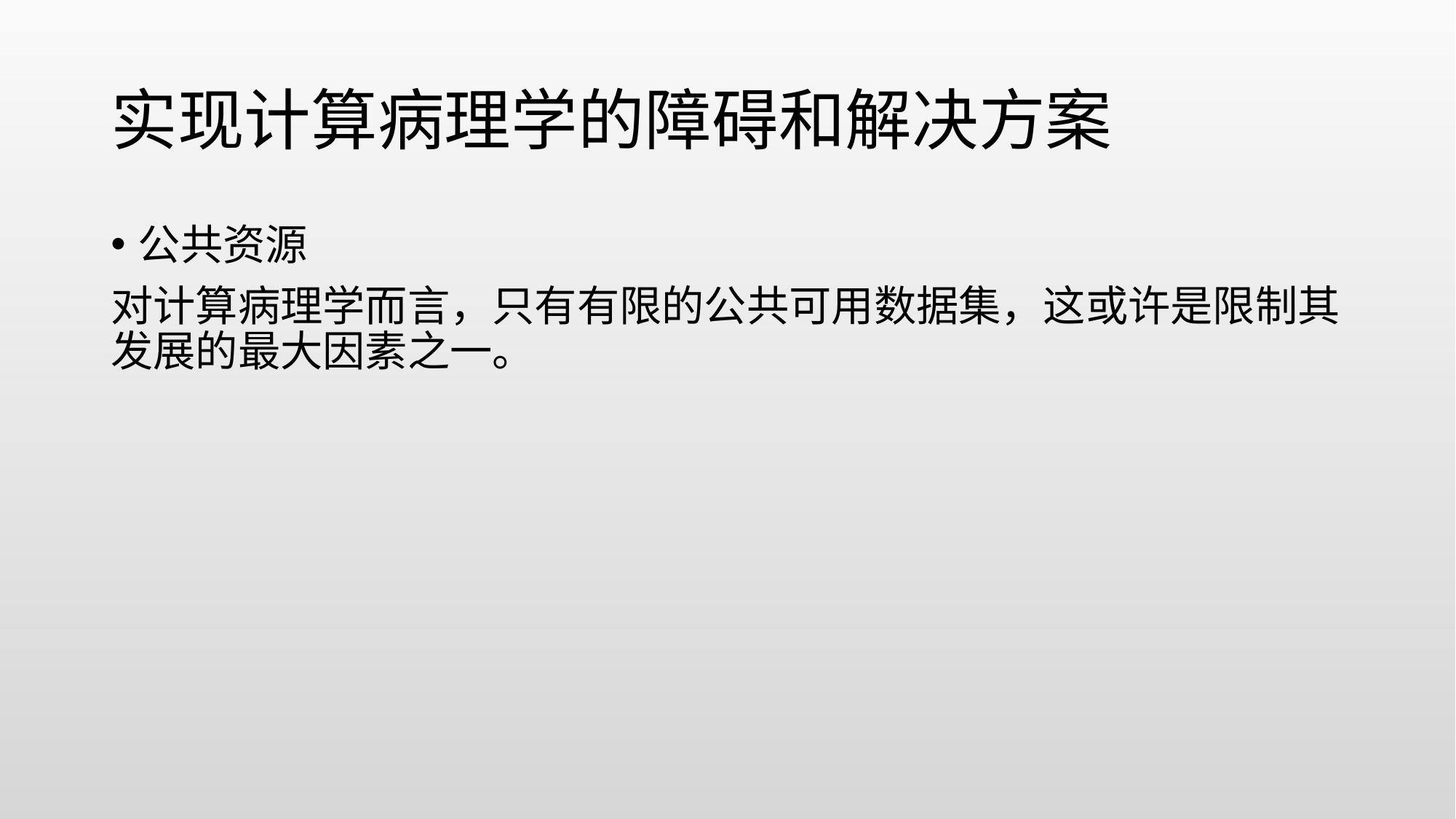

# 实现计算病理学的障碍和解决方案
公共资源
对计算病理学而言，只有有限的公共可用数据集，这或许是限制其发展的最大因素之一。